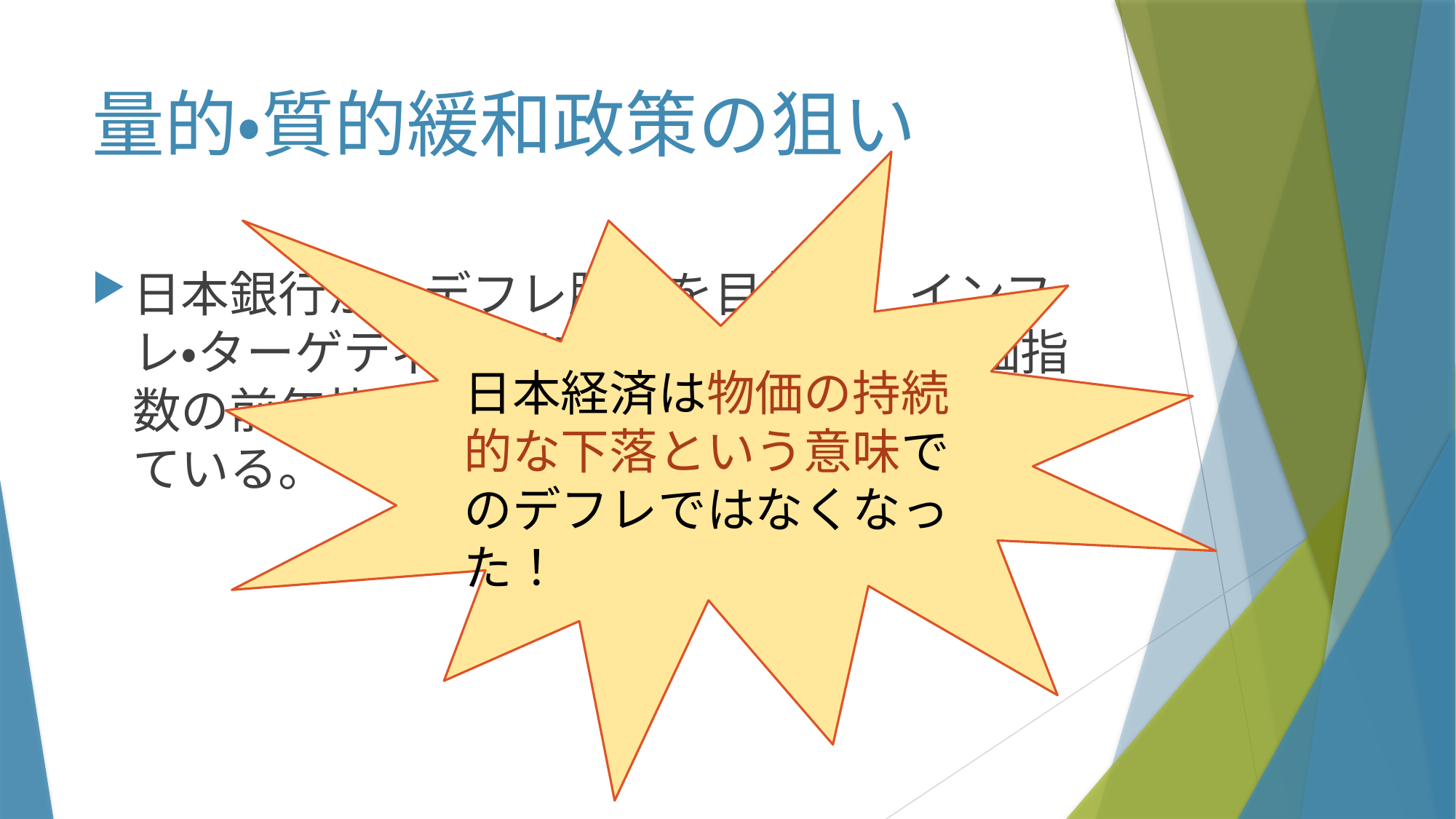

# 量的・質的緩和政策の狙い

日本銀行が、デフレ脱却を目指し、インフレ・ターゲティングにあたる「消費者物価指数の前年比上昇率で2％」という目標を掲げている。

日本経済は物価の持続的な下落という意味でのデフレではなくなった！